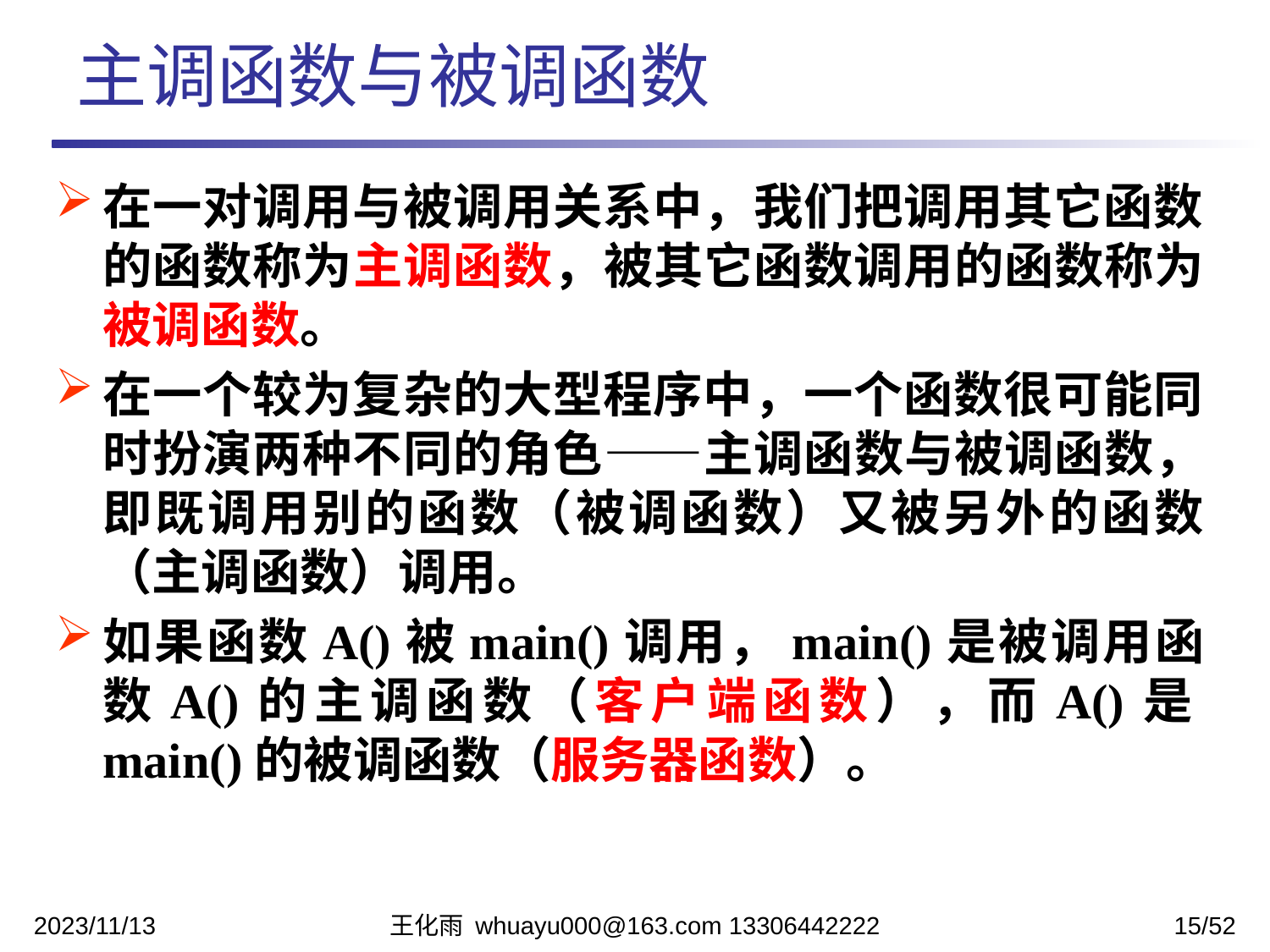

主调函数与被调函数
在一对调用与被调用关系中，我们把调用其它函数的函数称为主调函数，被其它函数调用的函数称为被调函数。
在一个较为复杂的大型程序中，一个函数很可能同时扮演两种不同的角色——主调函数与被调函数，即既调用别的函数（被调函数）又被另外的函数（主调函数）调用。
如果函数A()被main()调用，main()是被调用函数A()的主调函数（客户端函数），而A()是main()的被调函数（服务器函数）。
2023/11/13
王化雨 whuayu000@163.com 13306442222
15/52